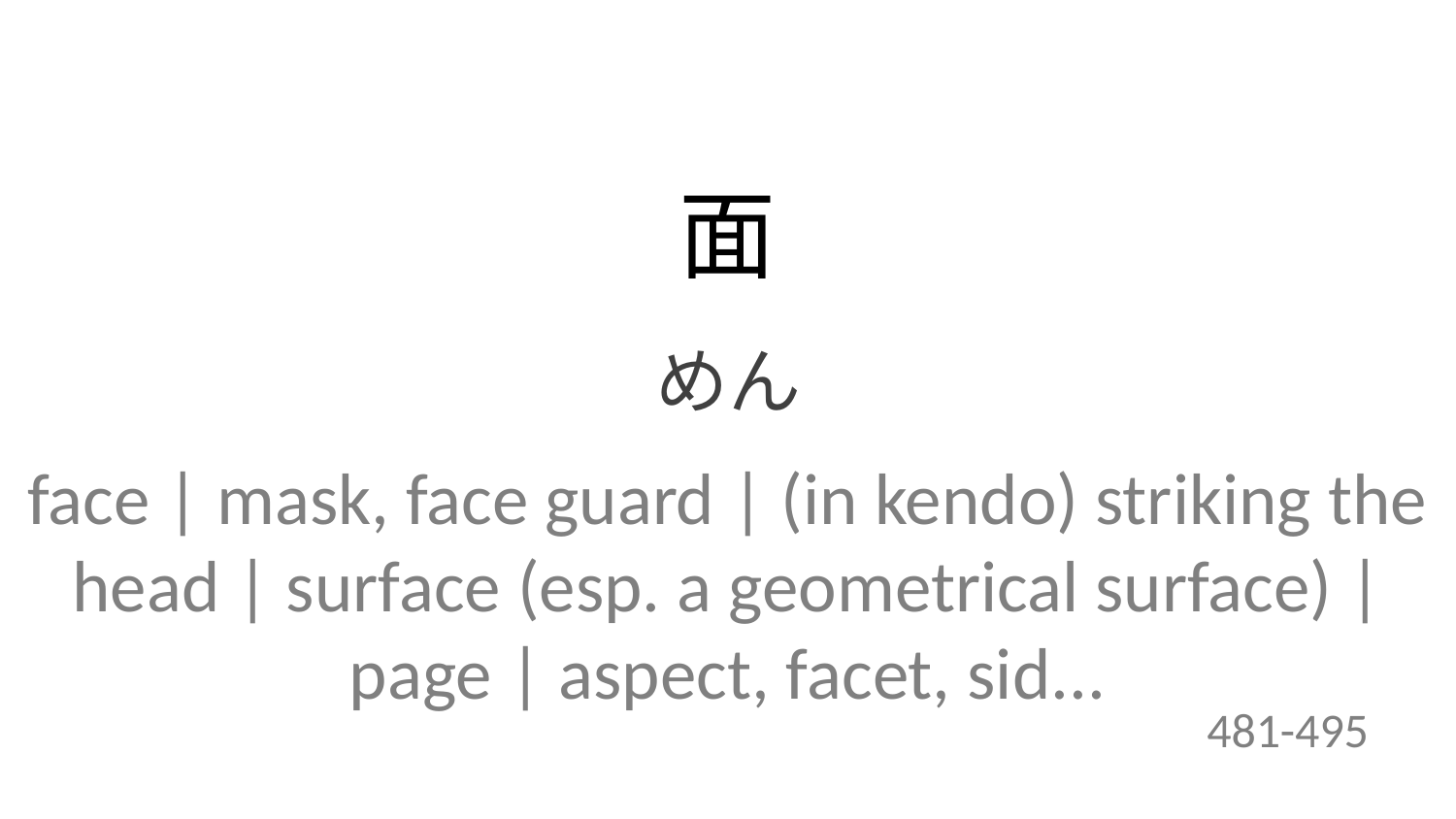

面

めん
face | mask, face guard | (in kendo) striking the head | surface (esp. a geometrical surface) | page | aspect, facet, sid...
481-495